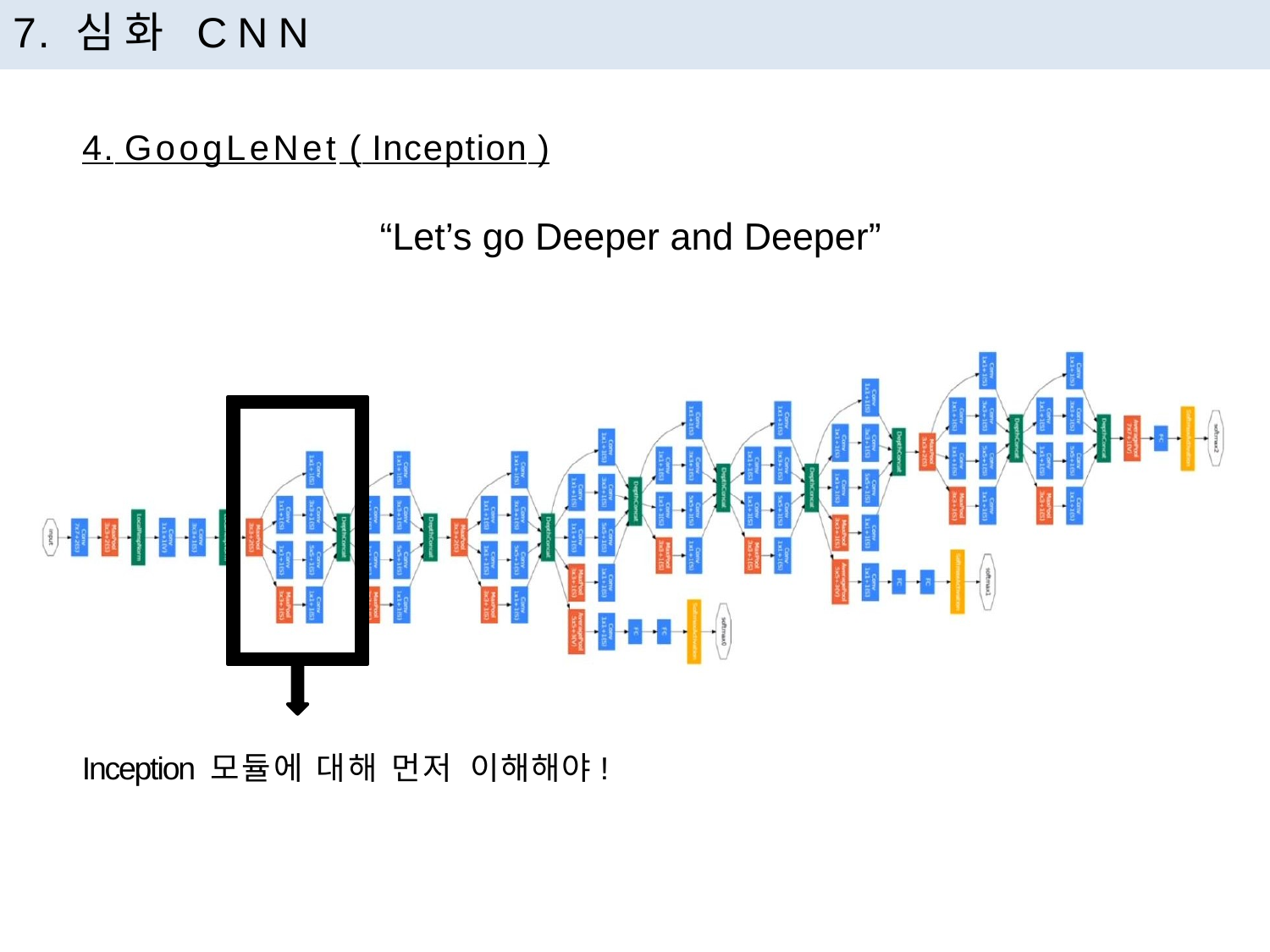

# 7. 심화 CNN
4. GoogLeNet ( Inception )

“Let’s go Deeper and Deeper”

Inception 모듈에 대해 먼저 이해해야!